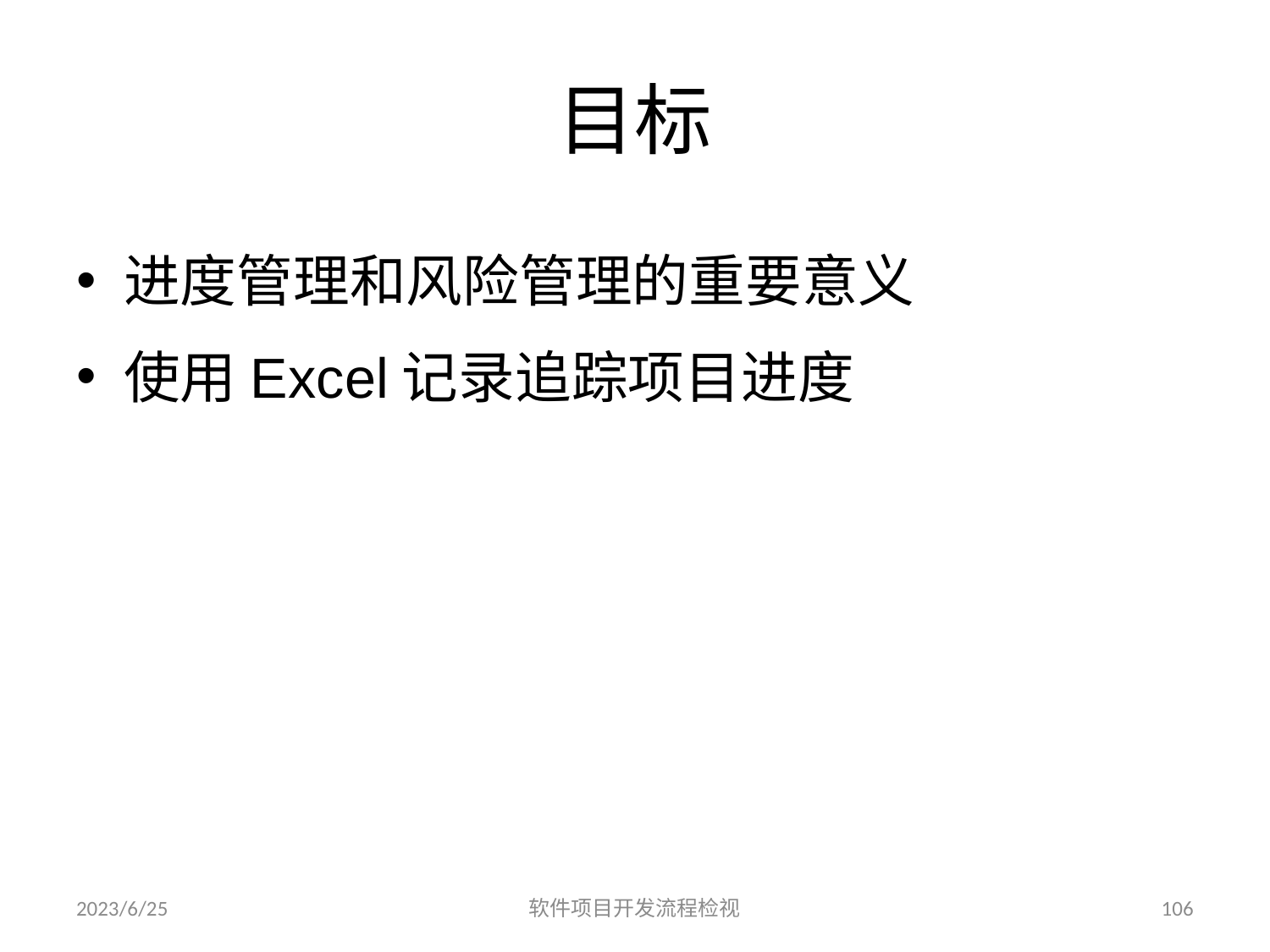

# 目标
进度管理和风险管理的重要意义
使用Excel记录追踪项目进度
2023/6/25
软件项目开发流程检视
106